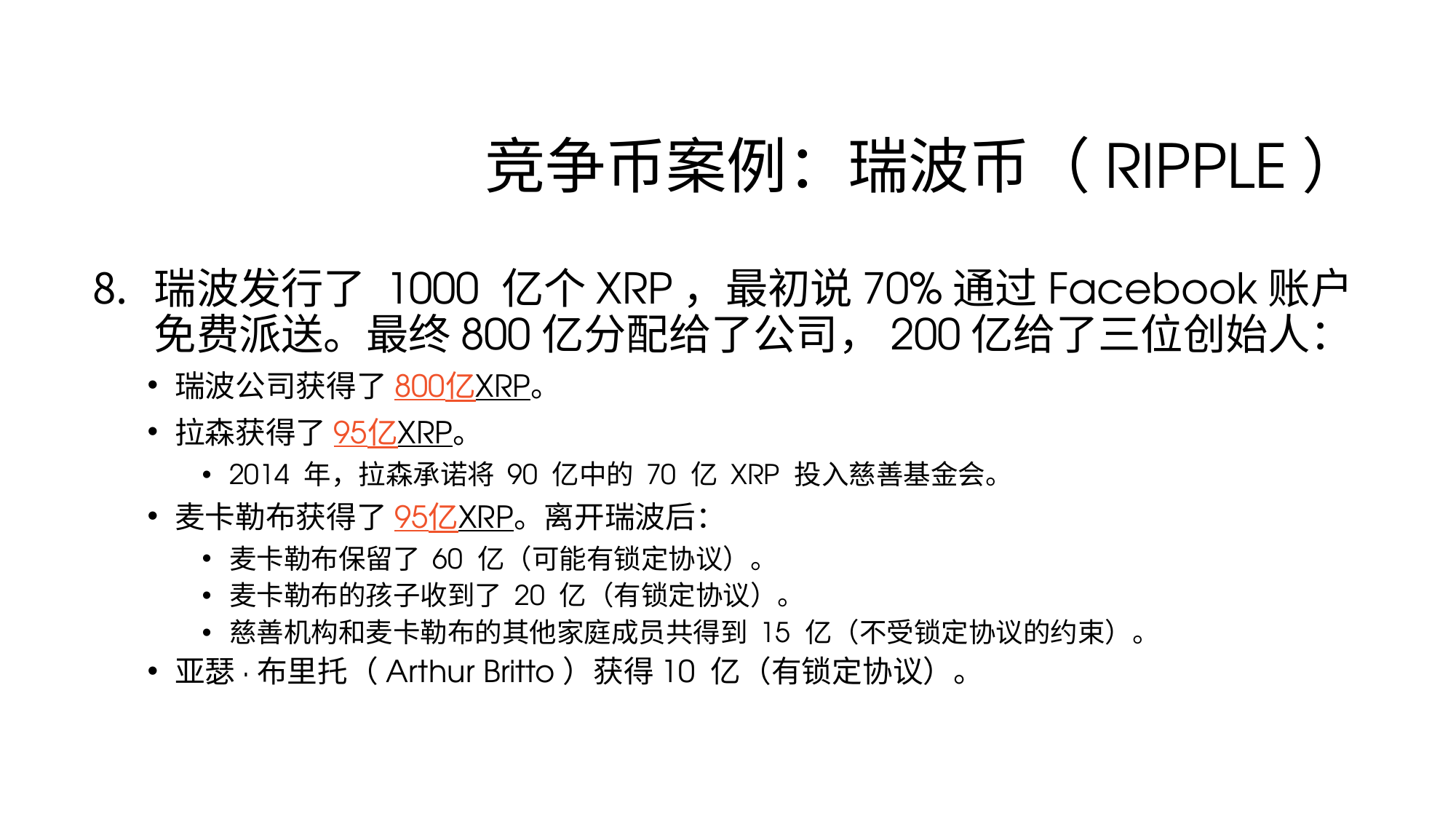

# 竞争币案例：瑞波币（Ripple）
瑞波发行了 1000 亿个XRP，最初说70%通过Facebook账户免费派送。最终800亿分配给了公司，200亿给了三位创始人：
瑞波公司获得了800亿XRP。
拉森获得了95亿XRP。
2014 年，拉森承诺将 90 亿中的 70 亿 XRP 投入慈善基金会。
麦卡勒布获得了95亿XRP。离开瑞波后：
麦卡勒布保留了 60 亿（可能有锁定协议）。
麦卡勒布的孩子收到了 20 亿（有锁定协议）。
慈善机构和麦卡勒布的其他家庭成员共得到 15 亿（不受锁定协议的约束）。
亚瑟·布里托（Arthur Britto）获得10 亿（有锁定协议）。